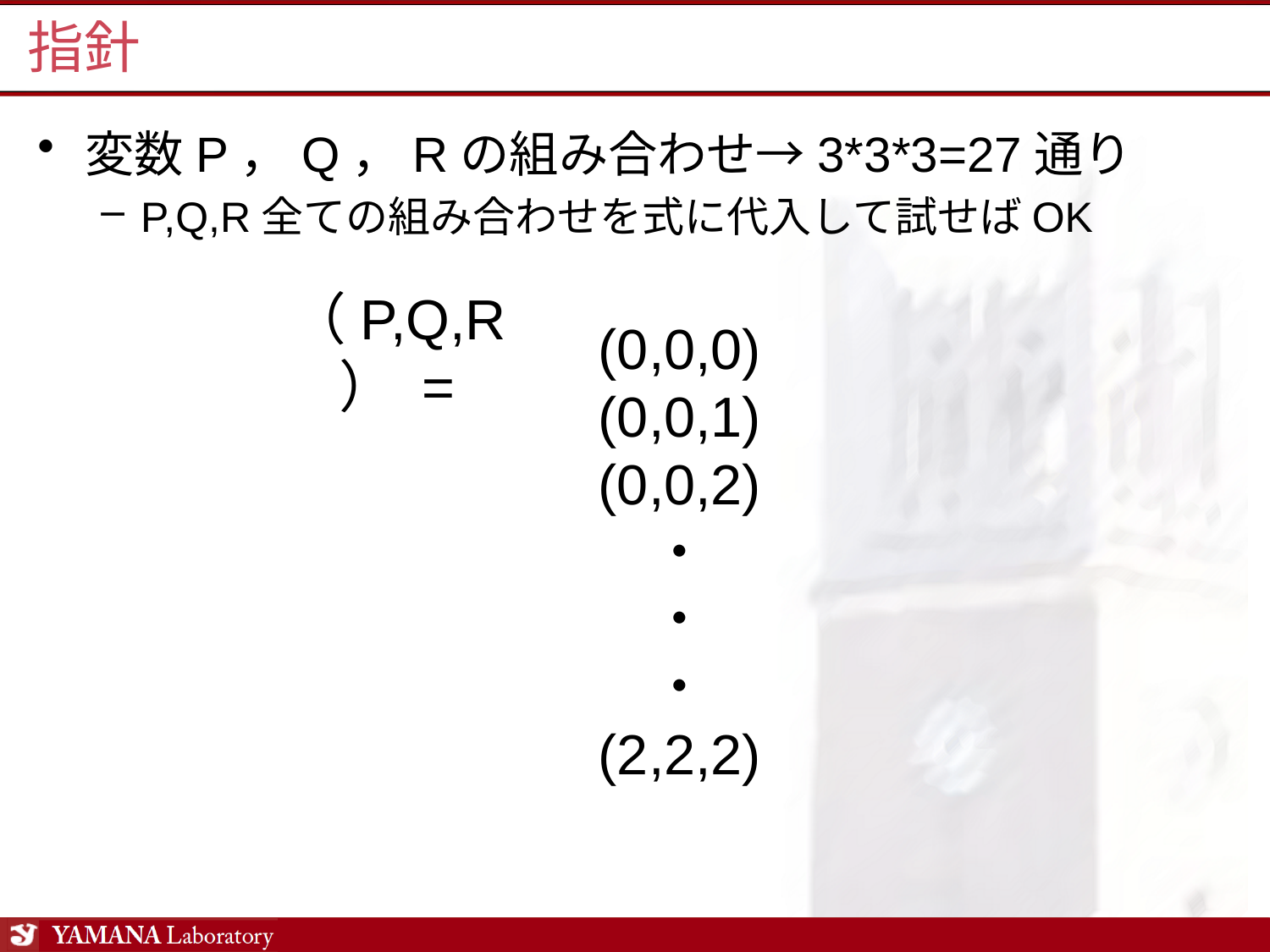

# 指針
変数P，Q，Rの組み合わせ→3*3*3=27通り
P,Q,R全ての組み合わせを式に代入して試せばOK

（P,Q,R） =
(0,0,0)
(0,0,1)
(0,0,2)
・
・
・
(2,2,2)